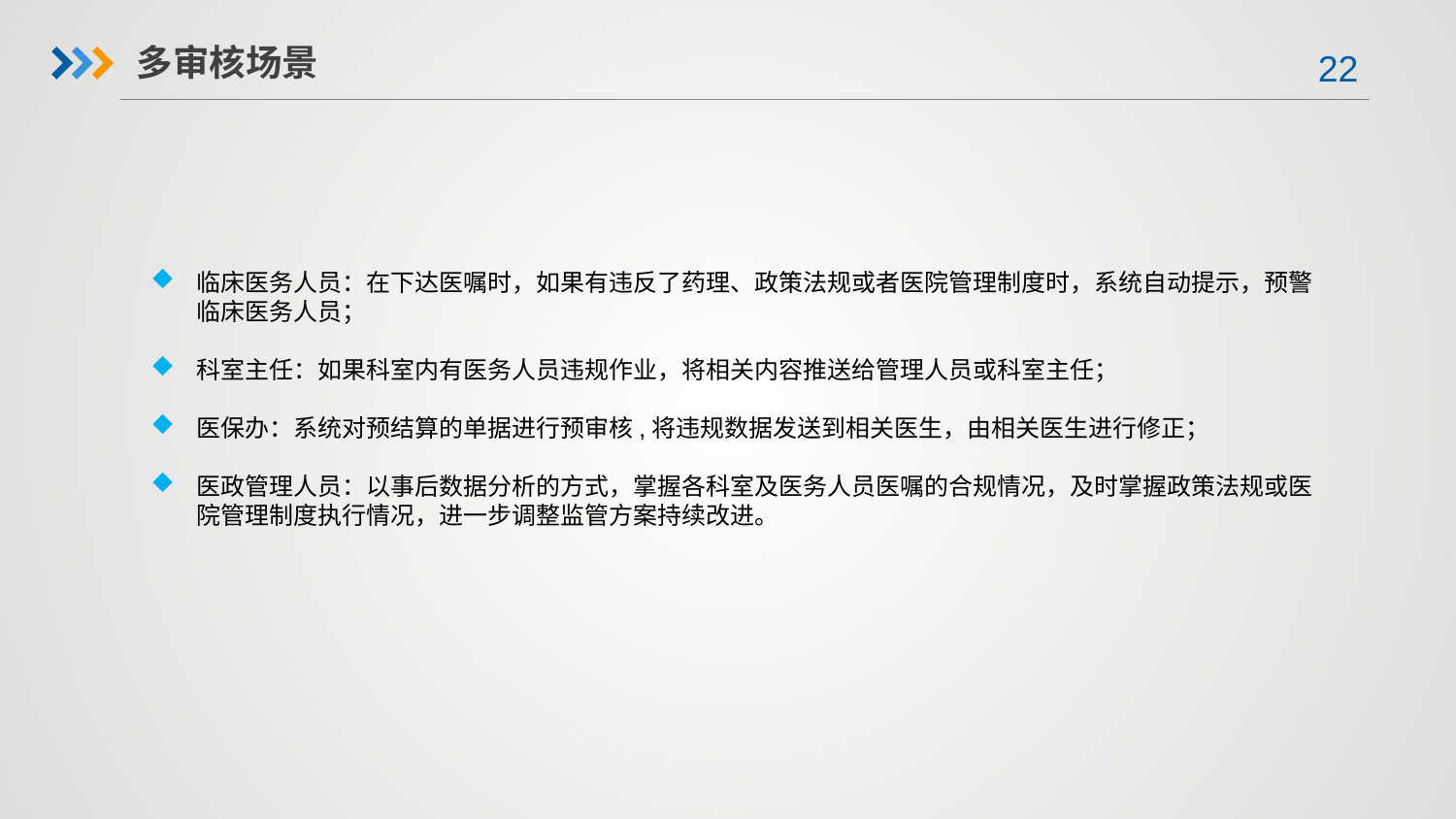

多审核场景
临床医务人员：在下达医嘱时，如果有违反了药理、政策法规或者医院管理制度时，系统自动提示，预警临床医务人员；

科室主任：如果科室内有医务人员违规作业，将相关内容推送给管理人员或科室主任；

医保办：系统对预结算的单据进行预审核,将违规数据发送到相关医生，由相关医生进行修正；

医政管理人员：以事后数据分析的方式，掌握各科室及医务人员医嘱的合规情况，及时掌握政策法规或医院管理制度执行情况，进一步调整监管方案持续改进。